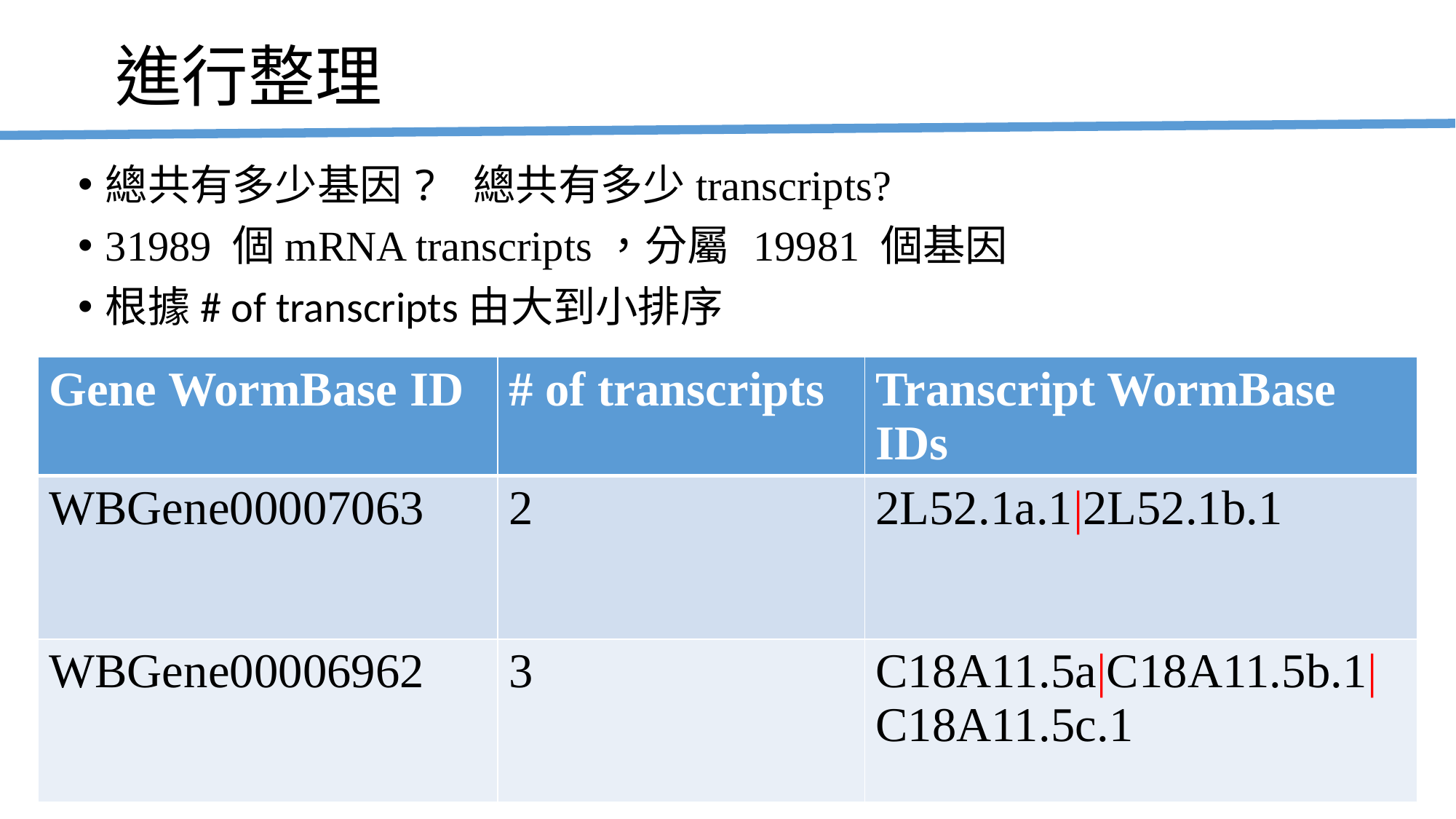

# 進行整理
總共有多少基因? 總共有多少transcripts?
31989 個mRNA transcripts，分屬 19981 個基因
根據# of transcripts由大到小排序
| Gene WormBase ID | # of transcripts | Transcript WormBase IDs |
| --- | --- | --- |
| WBGene00007063 | 2 | 2L52.1a.1|2L52.1b.1 |
| WBGene00006962 | 3 | C18A11.5a|C18A11.5b.1|C18A11.5c.1 |